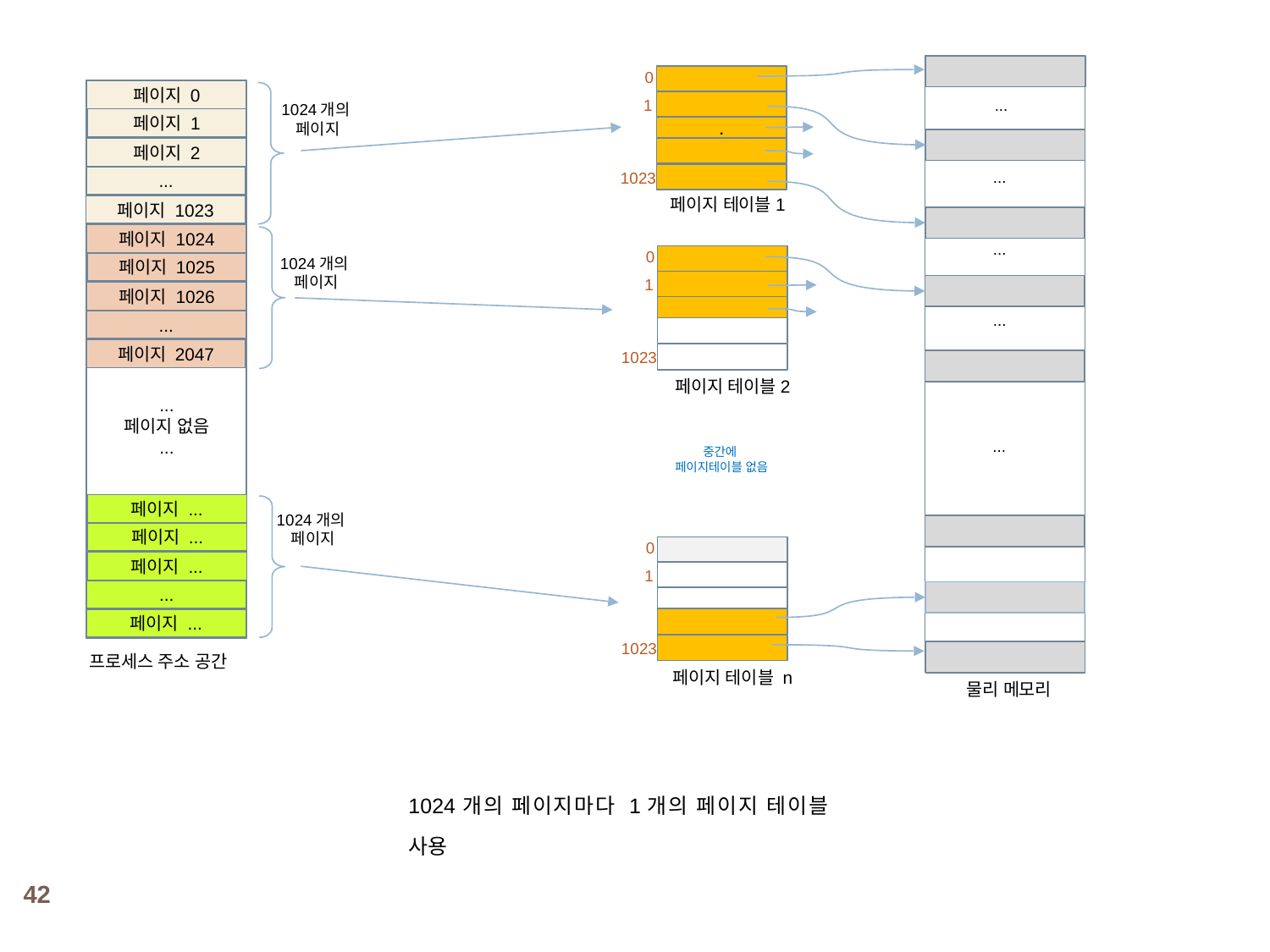

0

페이지 0

1024개의
페이지
1
...
페이지 1
.

페이지 2

...
...
1023
페이지 테이블1
페이지 1023

페이지 1024

...

0
1024개의
페이지
페이지 1025

1

페이지 1026

...
...

페이지 2047

1023

페이지 테이블2
...
페이지 없음
...
...
중간에
페이지테이블 없음
페이지 ...

1024개의
페이지

페이지 ...

0
페이지 ...

1
...

페이지 ...

1023

프로세스 주소 공간
페이지 테이블 n
물리 메모리
1024개의 페이지마다 1개의 페이지 테이블 사용
42